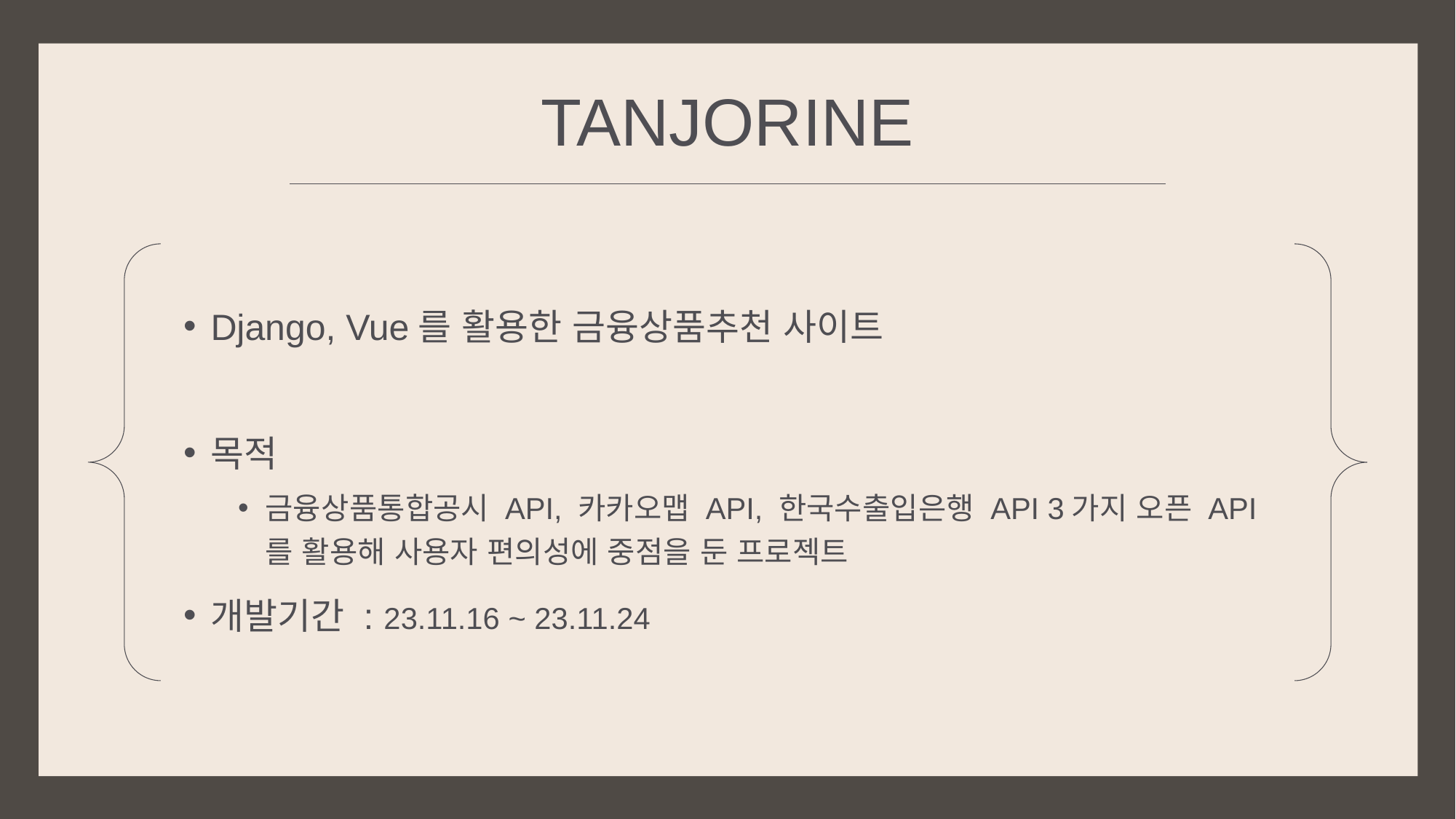

# TANJORINE

Django, Vue를 활용한 금융상품추천 사이트

목적
금융상품통합공시 API, 카카오맵 API, 한국수출입은행 API 3가지 오픈 API를 활용해 사용자 편의성에 중점을 둔 프로젝트
개발기간 : 23.11.16 ~ 23.11.24